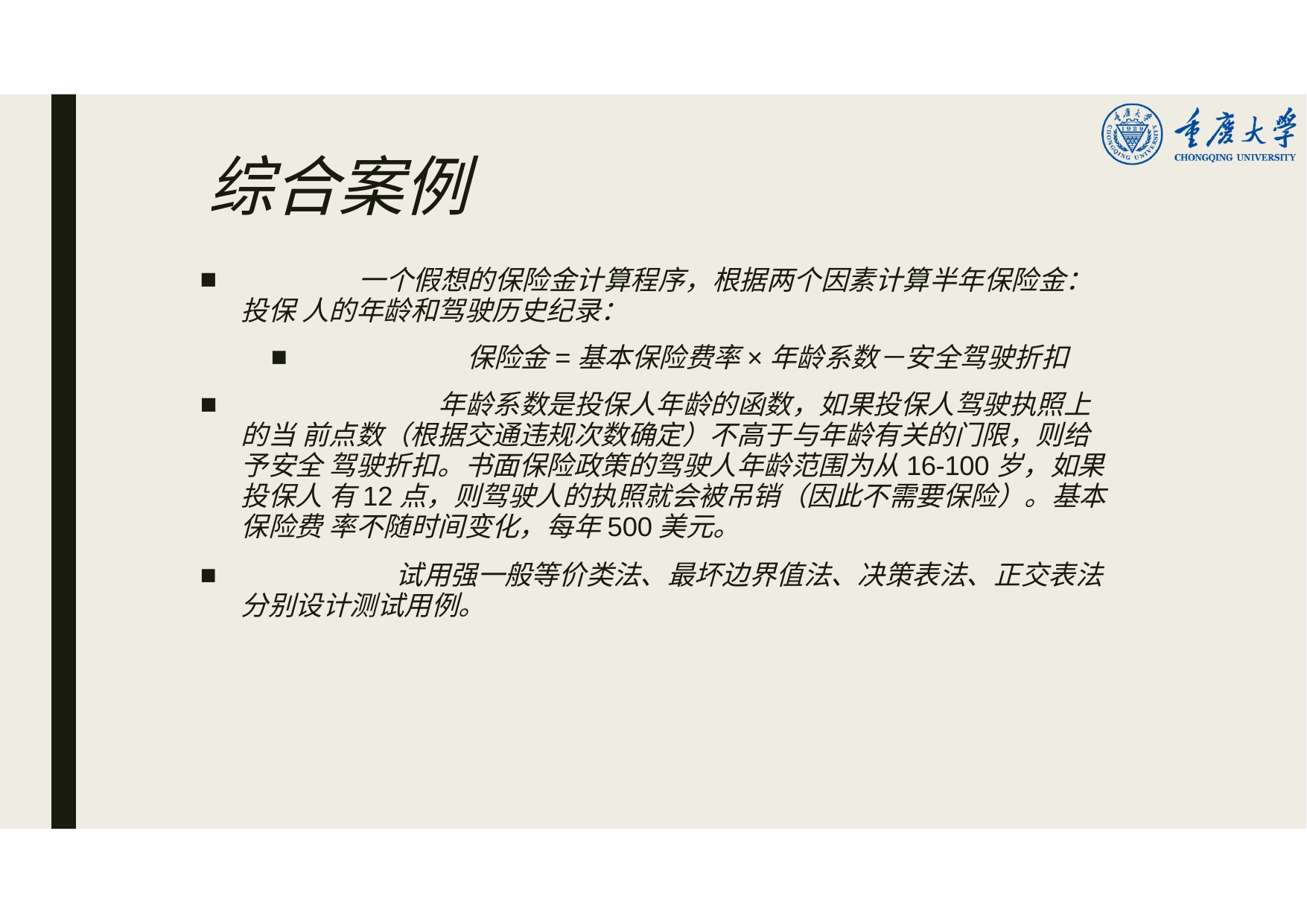

# 综合案例
	一个假想的保险金计算程序，根据两个因素计算半年保险金：投保 人的年龄和驾驶历史纪录：
保险金=基本保险费率×年龄系数－安全驾驶折扣
	年龄系数是投保人年龄的函数，如果投保人驾驶执照上的当 前点数（根据交通违规次数确定）不高于与年龄有关的门限，则给予安全 驾驶折扣。书面保险政策的驾驶人年龄范围为从16-100岁，如果投保人 有12点，则驾驶人的执照就会被吊销（因此不需要保险）。基本保险费 率不随时间变化，每年500美元。
试用强一般等价类法、最坏边界值法、决策表法、正交表法 分别设计测试用例。
■